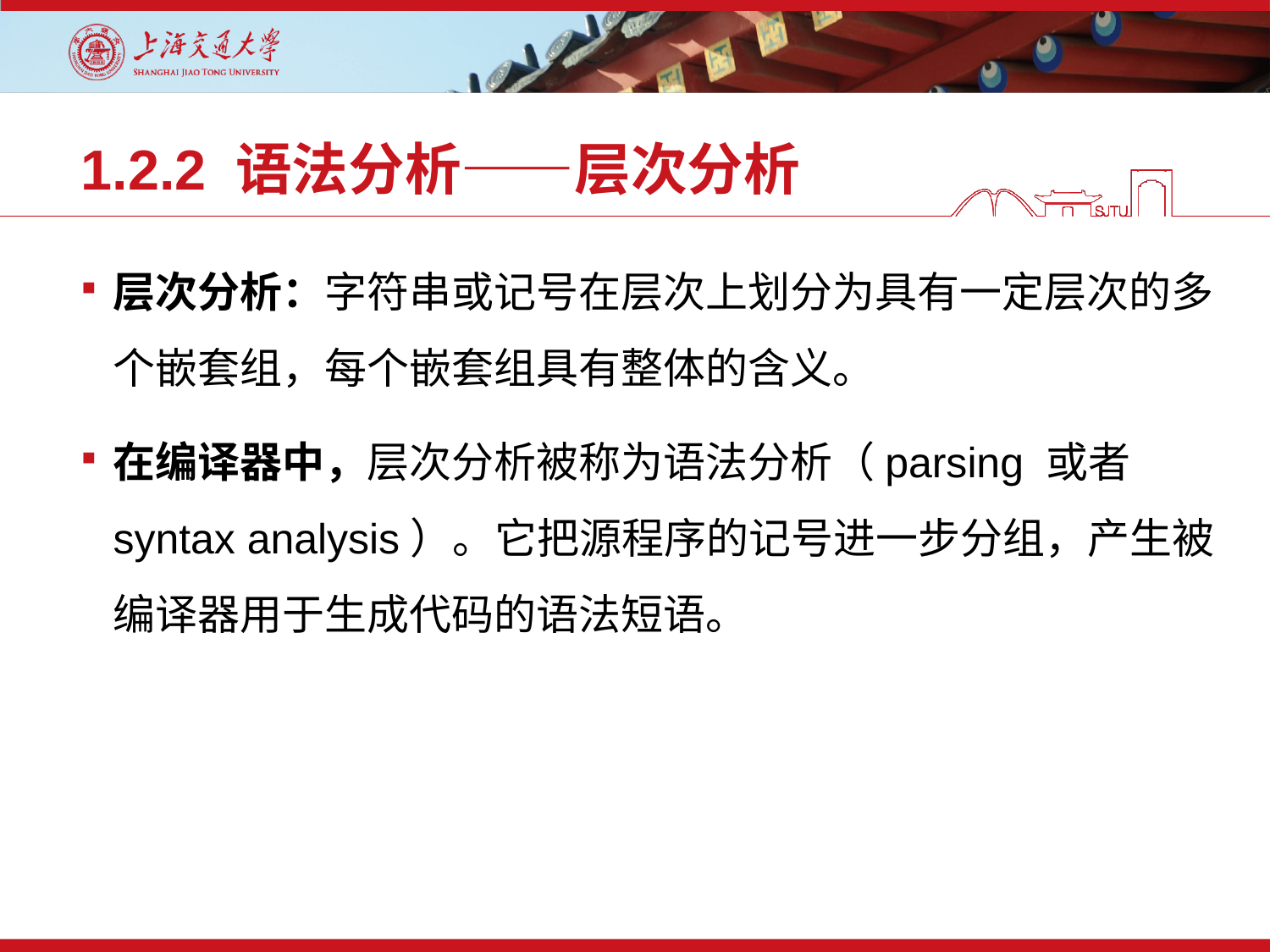

# 1.2.2 语法分析——层次分析
层次分析：字符串或记号在层次上划分为具有一定层次的多个嵌套组，每个嵌套组具有整体的含义。
在编译器中，层次分析被称为语法分析（parsing 或者syntax analysis）。它把源程序的记号进一步分组，产生被编译器用于生成代码的语法短语。